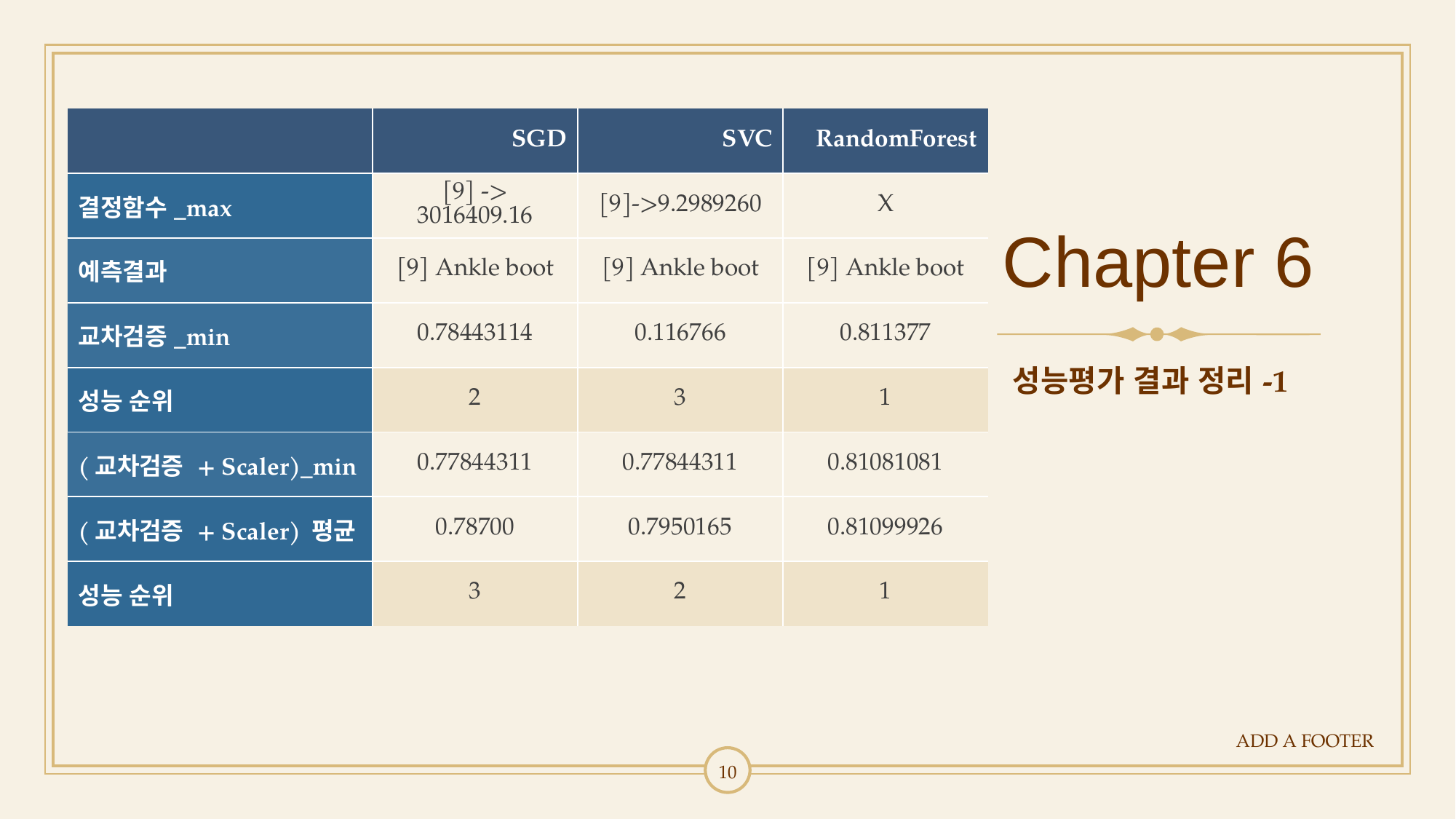

|  | SGD | SVC | RandomForest |
| --- | --- | --- | --- |
| 결정함수\_max | [9] -> 3016409.16 | [9]->9.2989260 | X |
| 예측결과 | [9] Ankle boot | [9] Ankle boot | [9] Ankle boot |
| 교차검증\_min | 0.78443114 | 0.116766 | 0.811377 |
| 성능 순위 | 2 | 3 | 1 |
| (교차검증 + Scaler)\_min | 0.77844311 | 0.77844311 | 0.81081081 |
| (교차검증 + Scaler) 평균 | 0.78700 | 0.7950165 | 0.81099926 |
| 성능 순위 | 3 | 2 | 1 |
# Chapter 6
성능평가 결과 정리-1

ADD A FOOTER
10